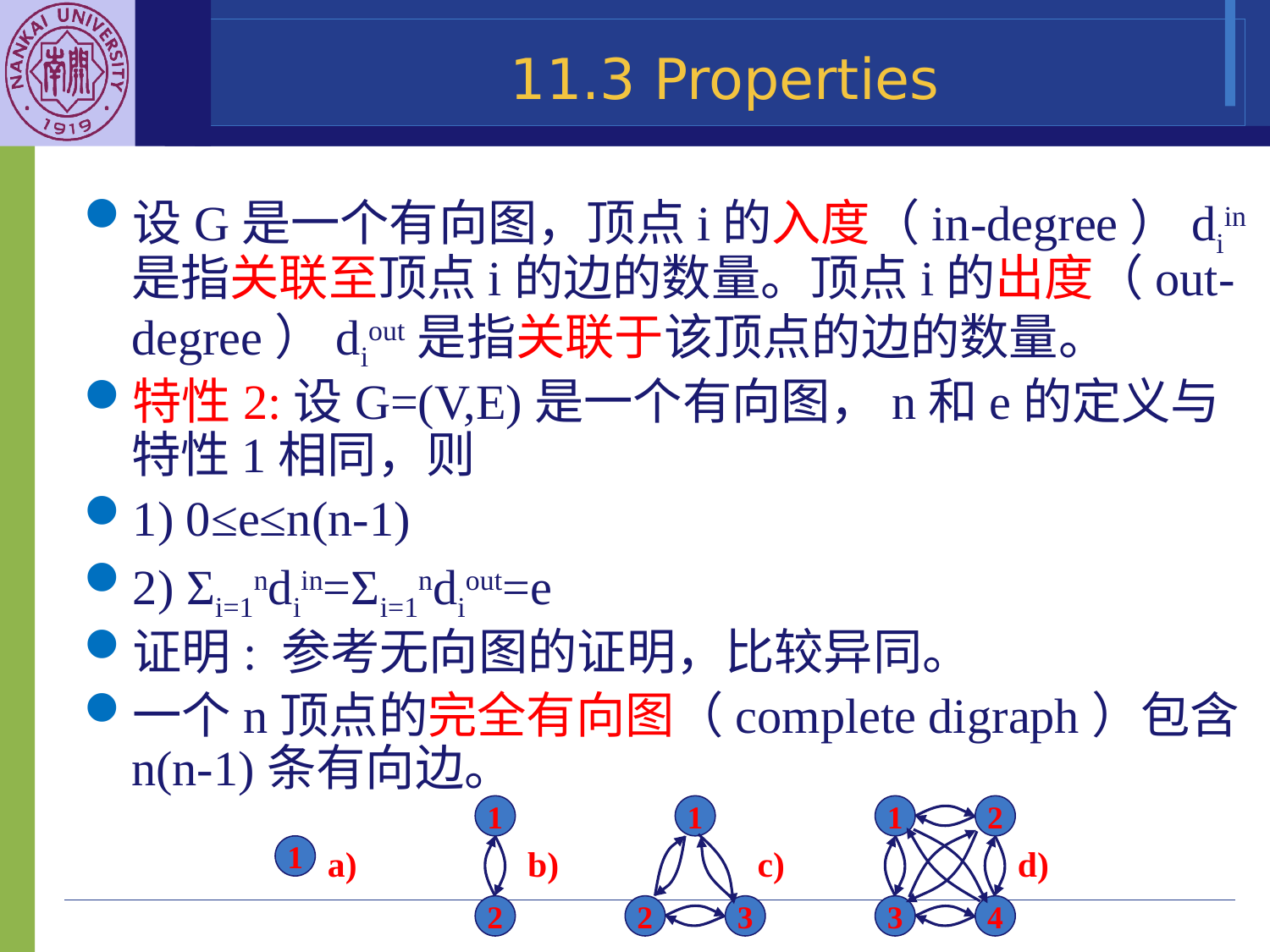

11.3 Properties
设G是一个有向图，顶点i的入度（in-degree）diin是指关联至顶点i的边的数量。顶点i的出度（out-degree）diout是指关联于该顶点的边的数量。
特性2:设G=(V,E)是一个有向图，n和e的定义与特性1相同，则
1) 0≤e≤n(n-1)
2) Σi=1ndiin=Σi=1ndiout=e
证明: 参考无向图的证明，比较异同。
一个n顶点的完全有向图（complete digraph）包含n(n-1)条有向边。

1
1
1
2

1
a)

b)

c)

d)

17
2
2
3
3
4